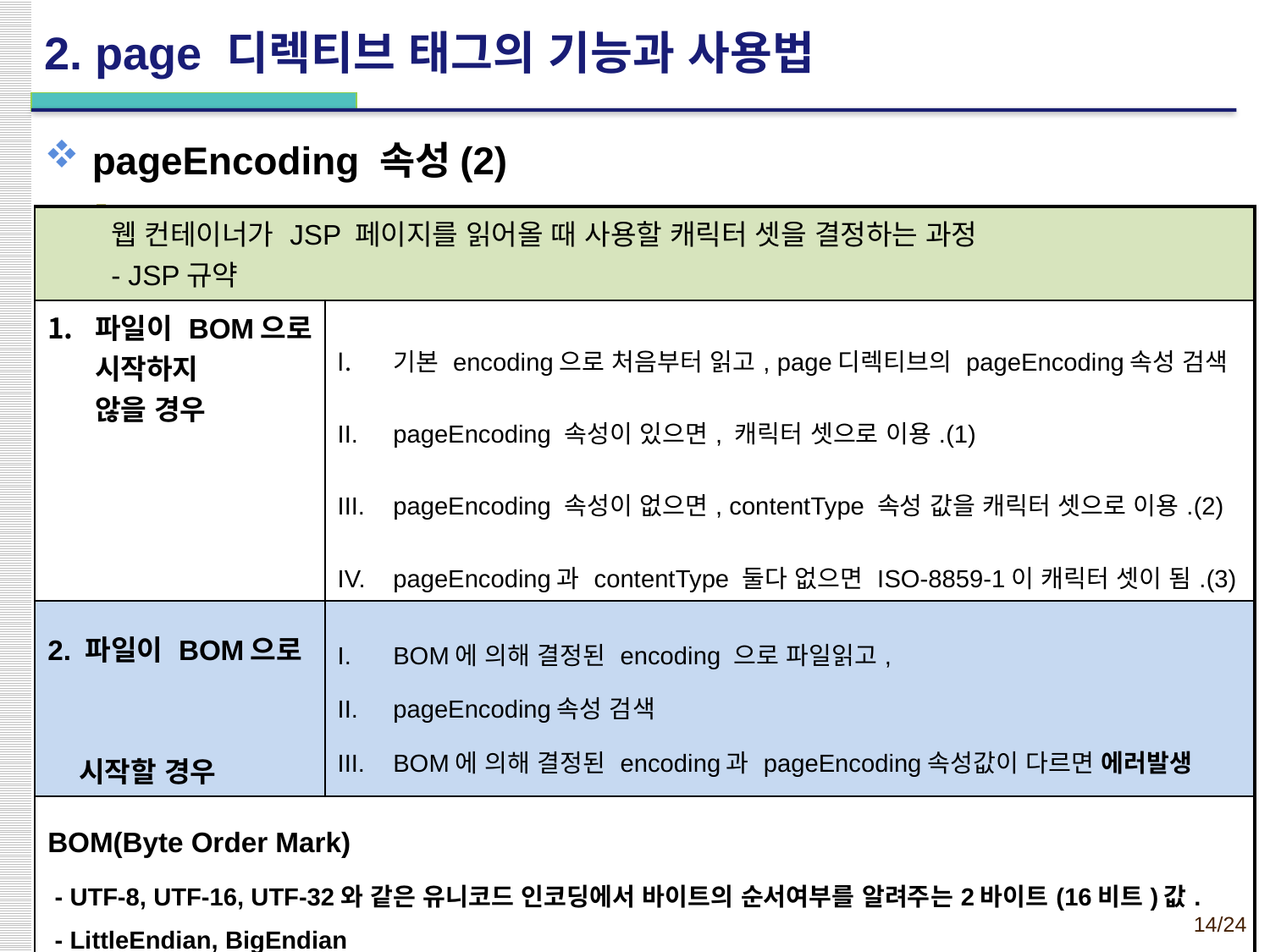

# 2. page 디렉티브 태그의 기능과 사용법
pageEncoding 속성(2)

| 웹 컨테이너가 JSP 페이지를 읽어올 때 사용할 캐릭터 셋을 결정하는 과정 - JSP규약 |  |
| --- | --- |
| 파일이 BOM으로 시작하지 않을 경우 | 기본 encoding으로 처음부터 읽고, page디렉티브의 pageEncoding속성 검색 pageEncoding 속성이 있으면, 캐릭터 셋으로 이용.(1) pageEncoding 속성이 없으면, contentType 속성 값을 캐릭터 셋으로 이용.(2) pageEncoding과 contentType 둘다 없으면 ISO-8859-1이 캐릭터 셋이 됨.(3) |
| 2. 파일이 BOM으로 시작할 경우 | BOM에 의해 결정된 encoding 으로 파일읽고, pageEncoding속성 검색 BOM에 의해 결정된 encoding과 pageEncoding속성값이 다르면 에러발생 |
| BOM(Byte Order Mark) - UTF-8, UTF-16, UTF-32와 같은 유니코드 인코딩에서 바이트의 순서여부를 알려주는2바이트(16비트)값. - LittleEndian, BigEndian |  |